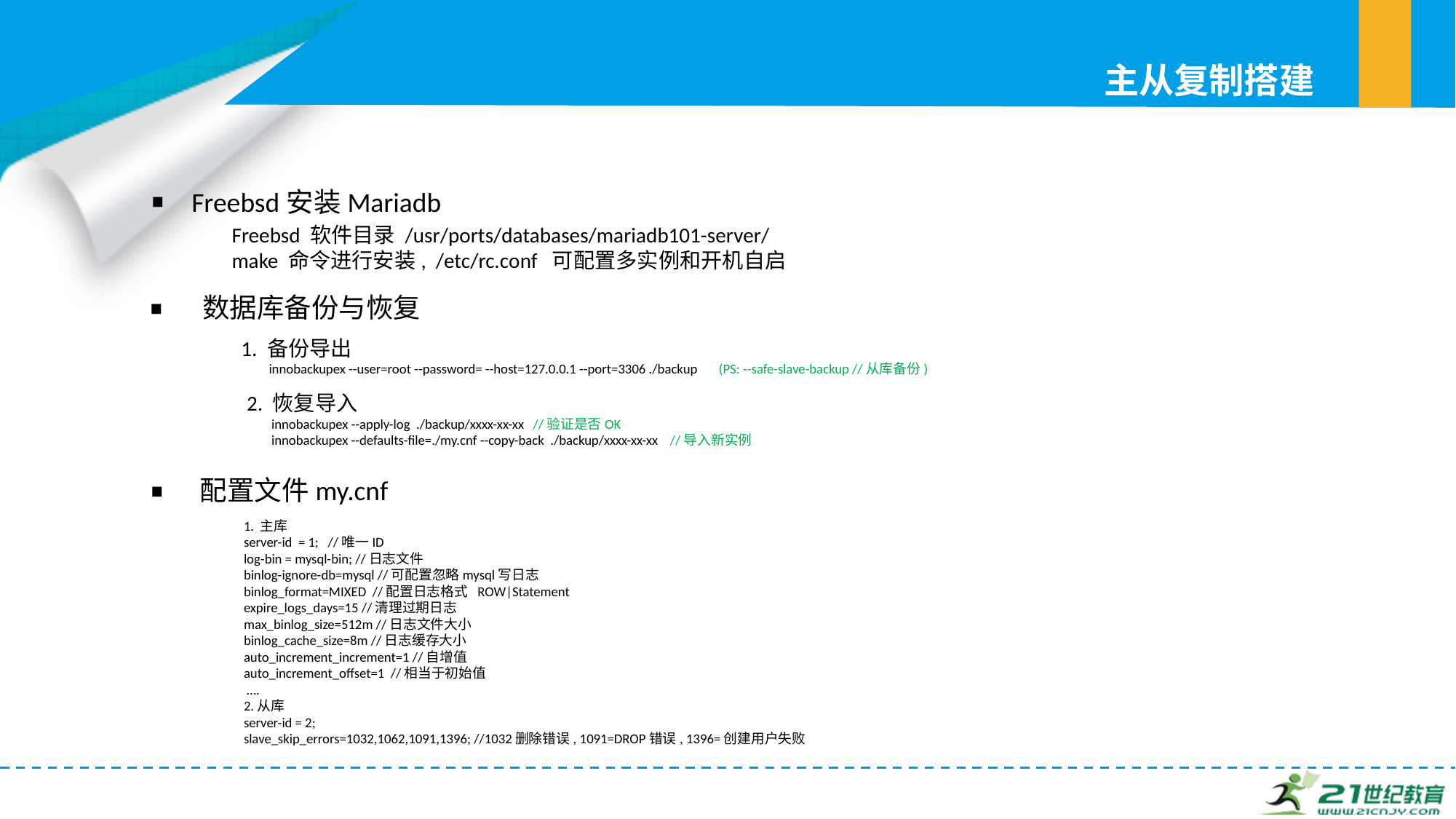

主从复制搭建

·
Freebsd安装Mariadb
Freebsd 软件目录 /usr/ports/databases/mariadb101-server/
make 命令进行安装,  /etc/rc.conf  可配置多实例和开机自启
·
数据库备份与恢复
1. 备份导出
         innobackupex --user=root --password= --host=127.0.0.1 --port=3306 ./backup       (PS: --safe-slave-backup //从库备份)
2. 恢复导入
        innobackupex --apply-log  ./backup/xxxx-xx-xx   //验证是否OK
        innobackupex --defaults-file=./my.cnf --copy-back  ./backup/xxxx-xx-xx    //导入新实例
·
配置文件my.cnf
1. 主库
server-id  = 1;   //唯一ID
log-bin = mysql-bin; //日志文件
binlog-ignore-db=mysql //可配置忽略mysql写日志
binlog_format=MIXED  //配置日志格式  ROW|Statement
expire_logs_days=15 //清理过期日志
max_binlog_size=512m //日志文件大小
binlog_cache_size=8m //日志缓存大小
auto_increment_increment=1 //自增值
auto_increment_offset=1  //相当于初始值
 ….
2.从库
server-id = 2;
slave_skip_errors=1032,1062,1091,1396; //1032删除错误, 1091=DROP错误, 1396=创建用户失败